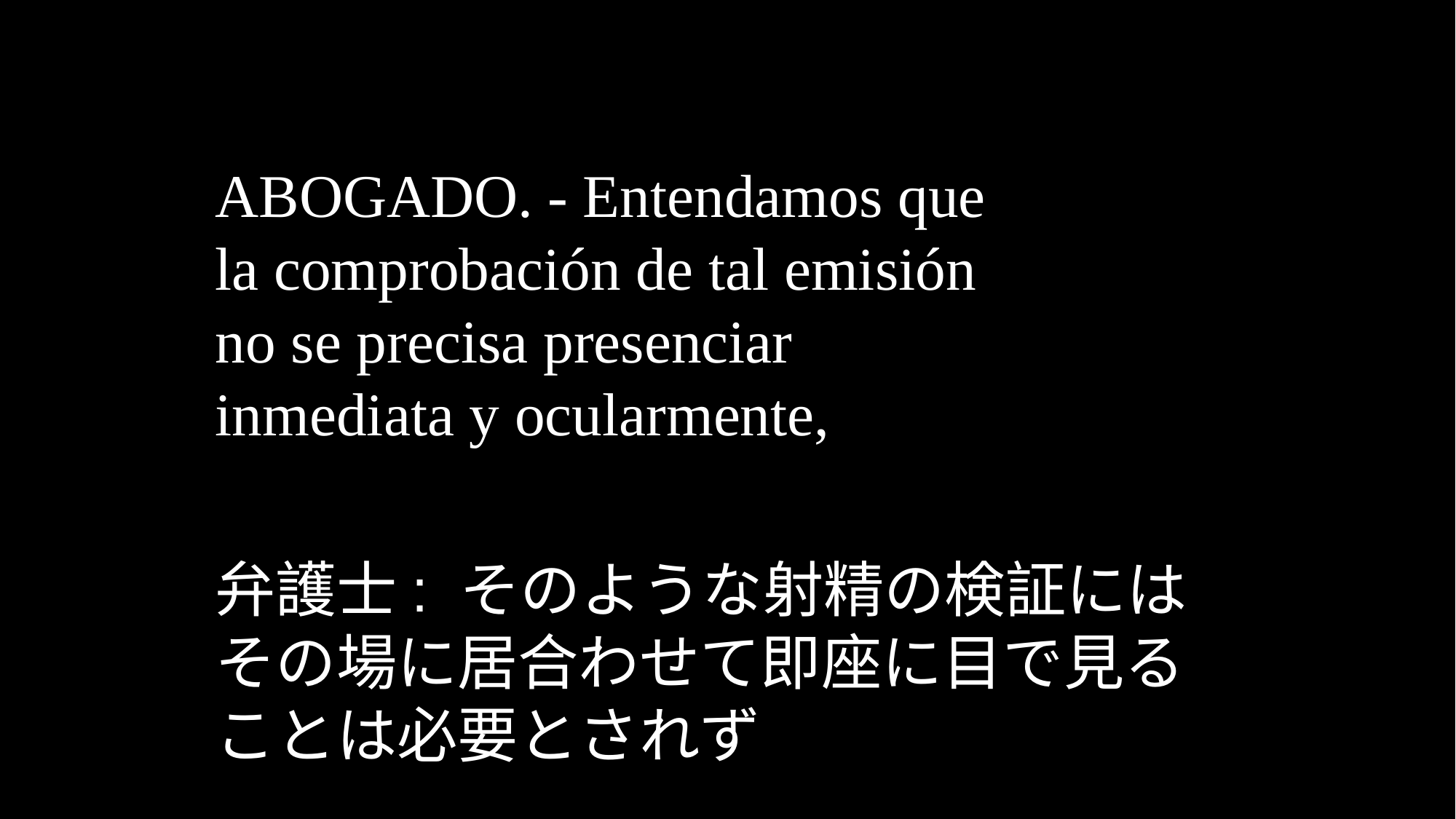

ABOGADO. - Entendamos que la comprobación de tal emisión no se precisa presenciar inmediata y ocularmente,

弁護士: そのような射精の検証には その場に居合わせて即座に目で見ることは必要とされず